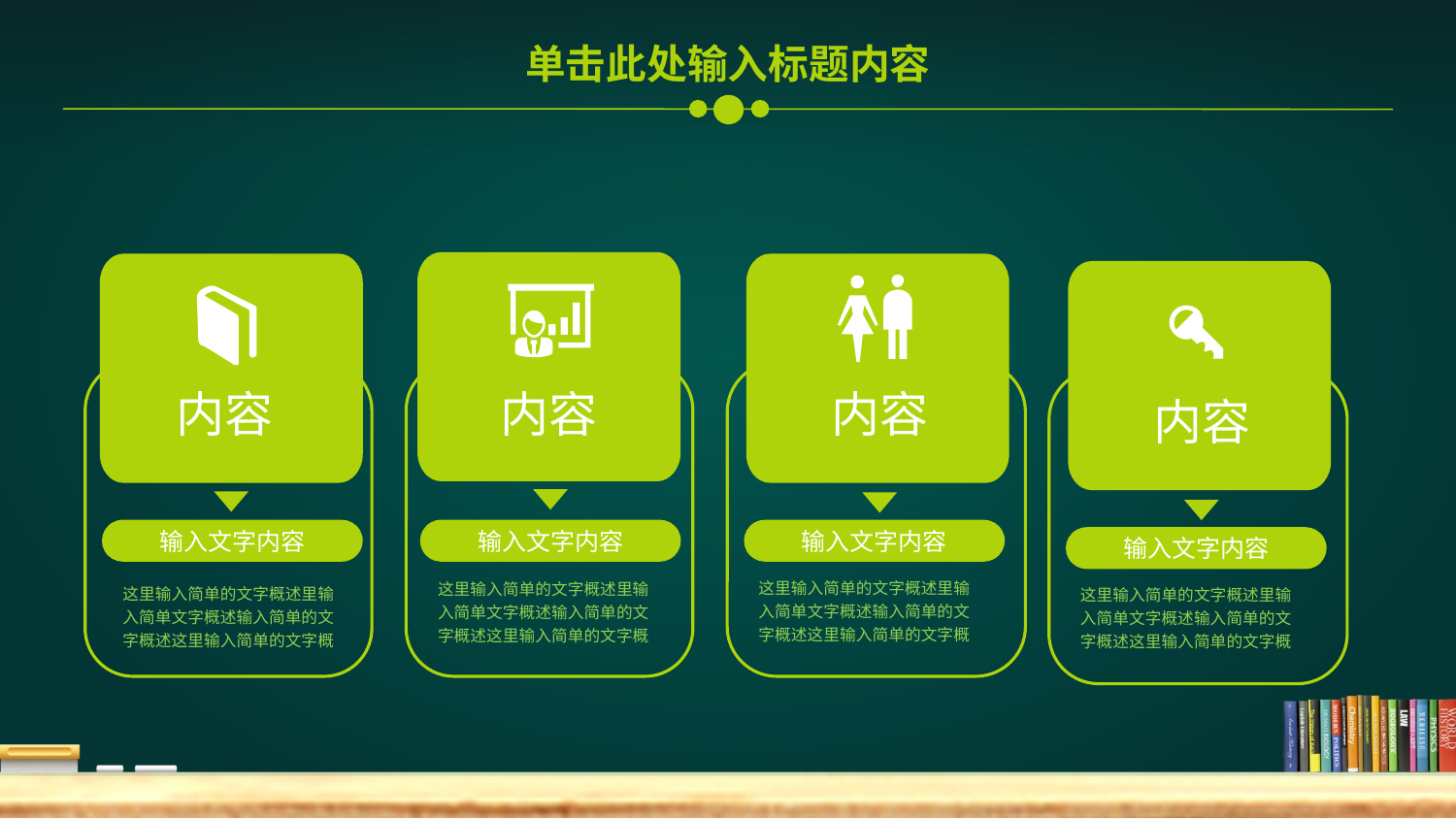

单击此处输入标题内容

内容
内容
内容
内容

输入文字内容
输入文字内容
输入文字内容
输入文字内容
这里输入简单的文字概述里输入简单文字概述输入简单的文字概述这里输入简单的文字概
这里输入简单的文字概述里输入简单文字概述输入简单的文字概述这里输入简单的文字概
这里输入简单的文字概述里输入简单文字概述输入简单的文字概述这里输入简单的文字概
这里输入简单的文字概述里输入简单文字概述输入简单的文字概述这里输入简单的文字概